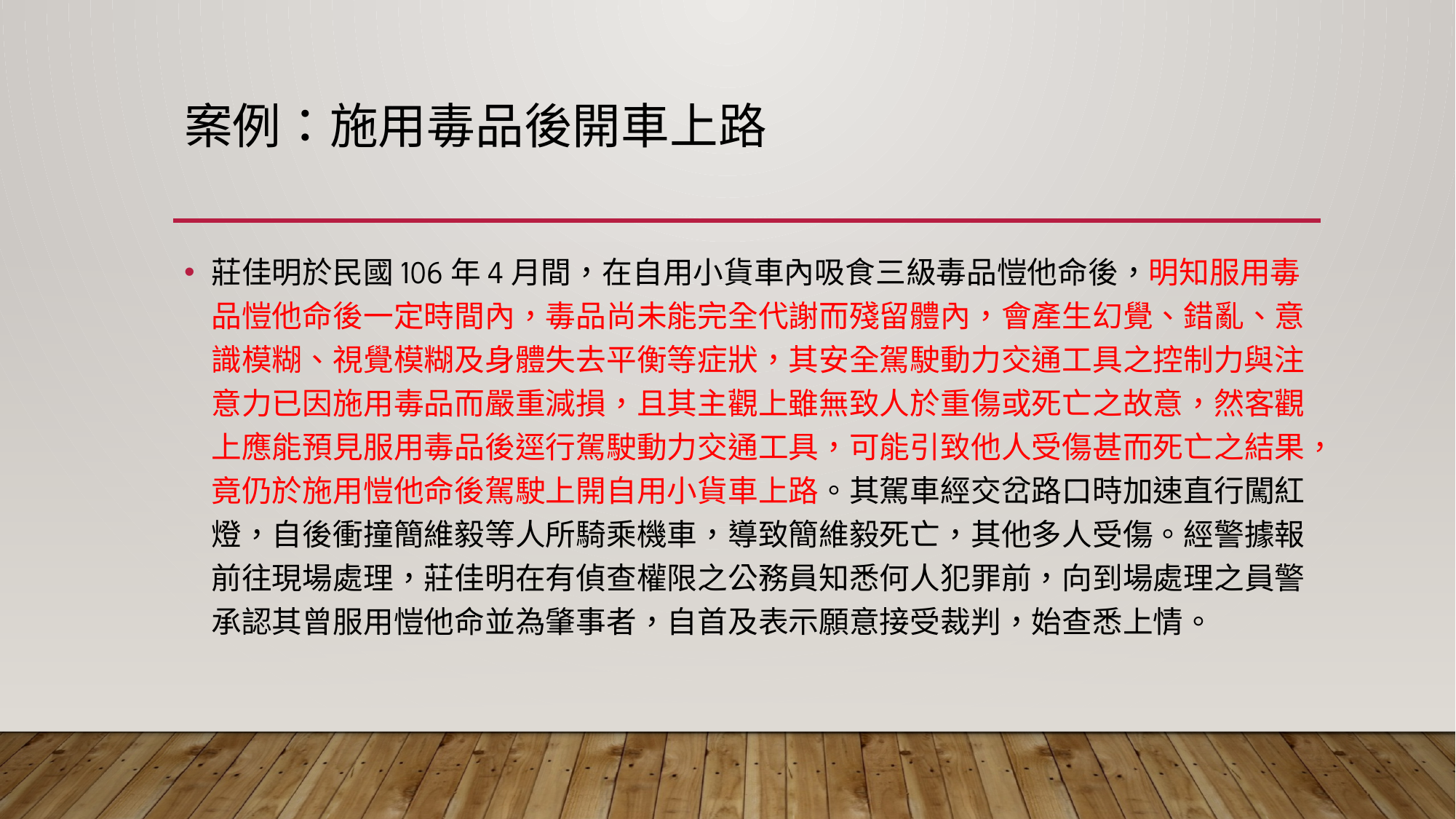

# 案例：施用毒品後開車上路
莊佳明於民國106年4月間，在自用小貨車內吸食三級毒品愷他命後，明知服用毒品愷他命後一定時間內，毒品尚未能完全代謝而殘留體內，會產生幻覺、錯亂、意識模糊、視覺模糊及身體失去平衡等症狀，其安全駕駛動力交通工具之控制力與注意力已因施用毒品而嚴重減損，且其主觀上雖無致人於重傷或死亡之故意，然客觀上應能預見服用毒品後逕行駕駛動力交通工具，可能引致他人受傷甚而死亡之結果，竟仍於施用愷他命後駕駛上開自用小貨車上路。其駕車經交岔路口時加速直行闖紅燈，自後衝撞簡維毅等人所騎乘機車，導致簡維毅死亡，其他多人受傷。經警據報前往現場處理，莊佳明在有偵查權限之公務員知悉何人犯罪前，向到場處理之員警承認其曾服用愷他命並為肇事者，自首及表示願意接受裁判，始查悉上情。